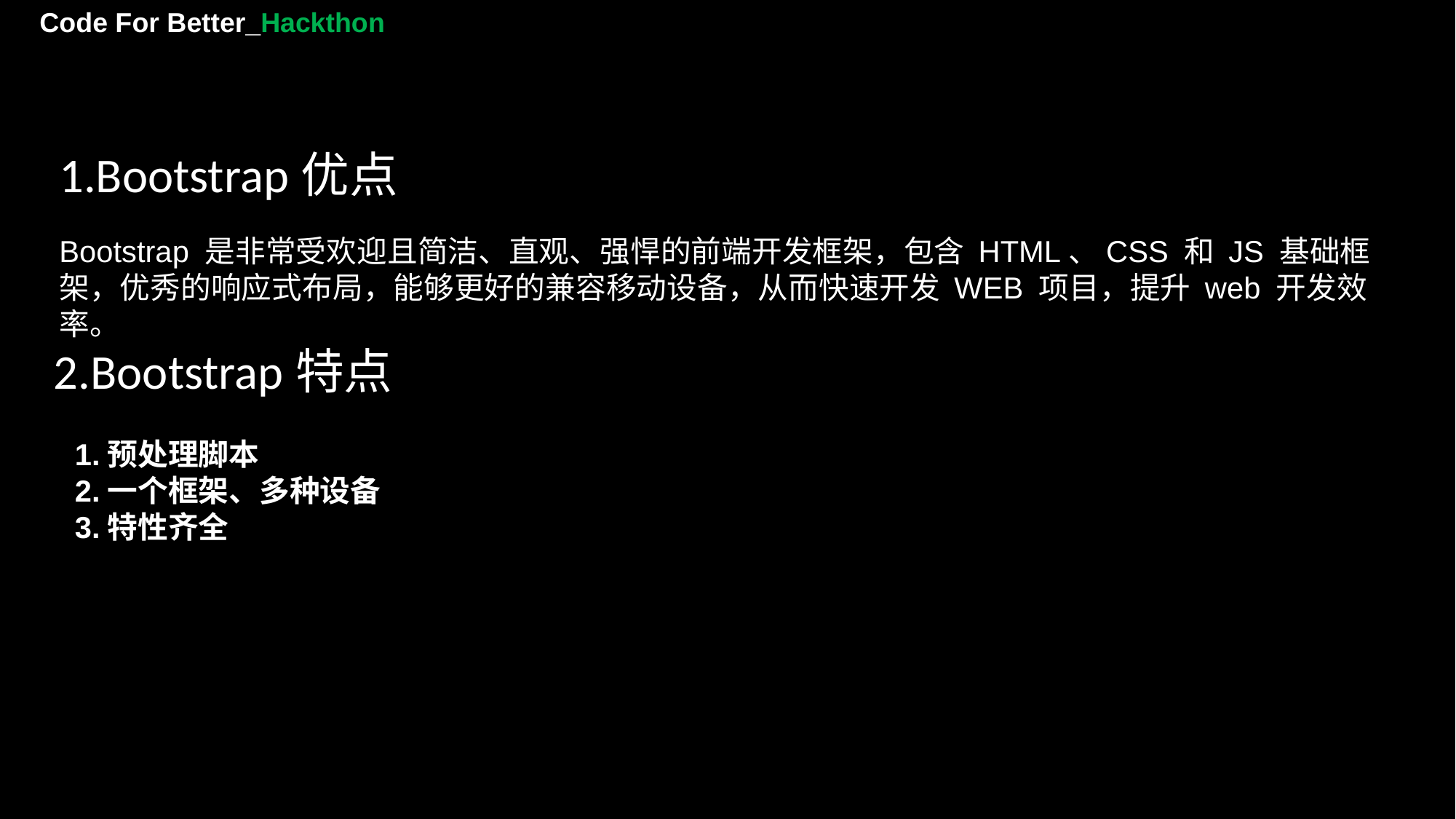

Code For Better_Hackthon
1.Bootstrap优点
Bootstrap 是非常受欢迎且简洁、直观、强悍的前端开发框架，包含 HTML、CSS 和 JS 基础框架，优秀的响应式布局，能够更好的兼容移动设备，从而快速开发 WEB 项目，提升 web 开发效率。
2.Bootstrap特点
1.预处理脚本
2.一个框架、多种设备
3.特性齐全